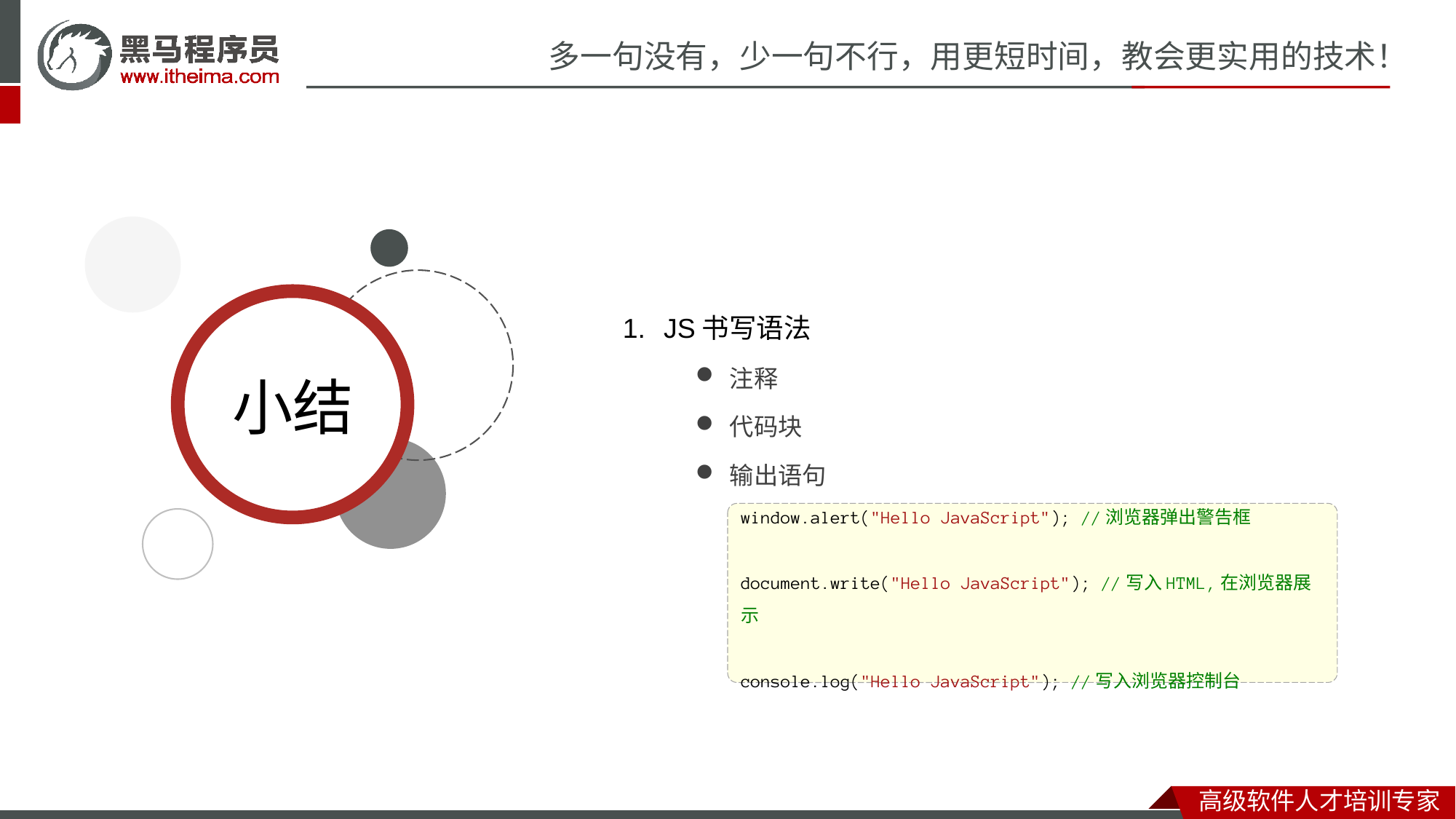

JS书写语法
注释
代码块
输出语句
window.alert("Hello JavaScript"); //浏览器弹出警告框

document.write("Hello JavaScript"); //写入HTML,在浏览器展示
console.log("Hello JavaScript"); //写入浏览器控制台